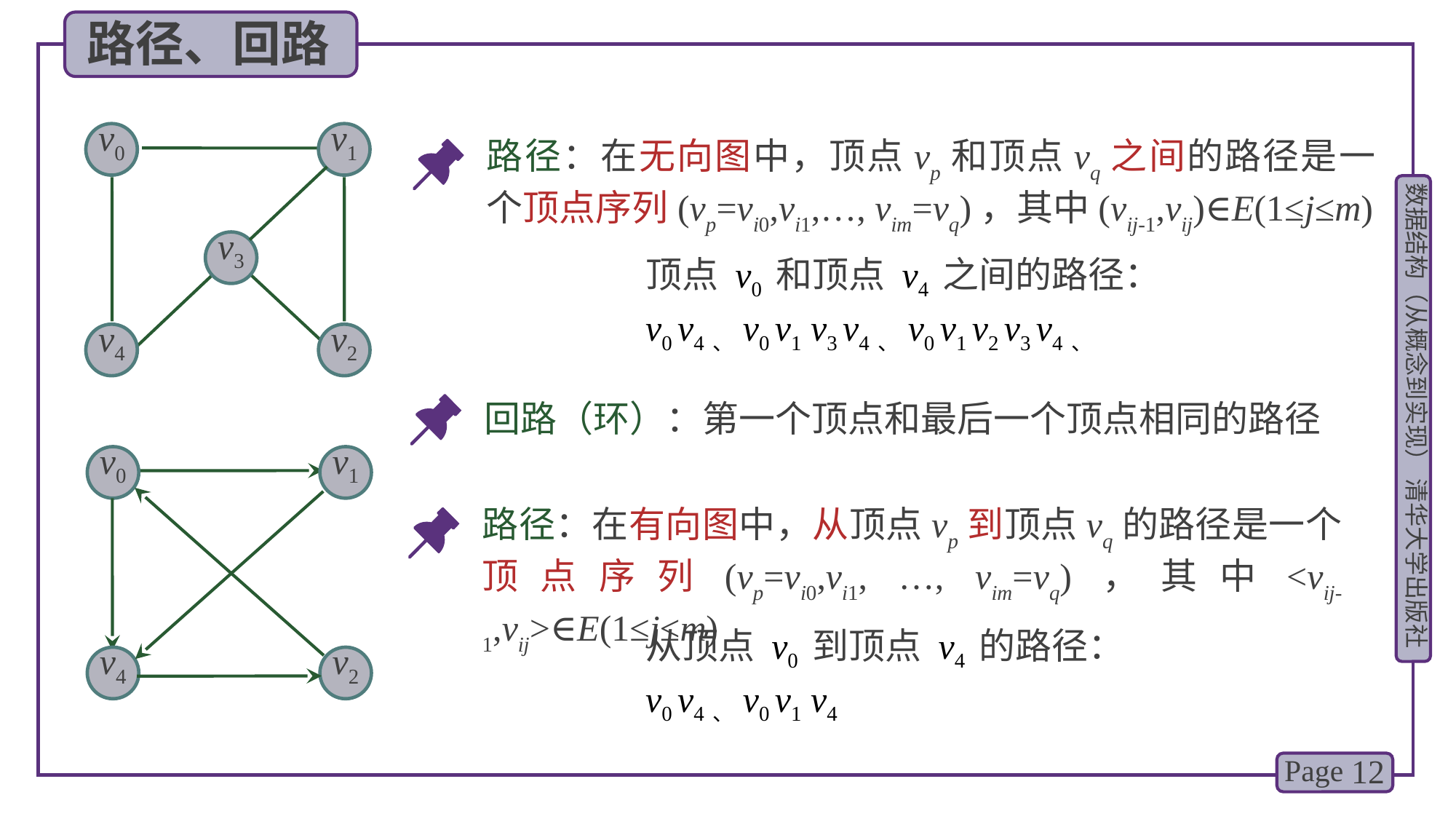

路径、回路

v0
v1

v3

v4
v2
路径：在无向图中，顶点vp和顶点vq之间的路径是一个顶点序列(vp=vi0,vi1,…, vim=vq)，其中(vij-1,vij)∈E(1≤j≤m)

顶点 v0 和顶点 v4 之间的路径：
v0 v4、v0 v1 v3 v4、v0 v1 v2 v3 v4、
回路（环）：第一个顶点和最后一个顶点相同的路径

v0
v1

v4
v2

路径：在有向图中，从顶点vp到顶点vq的路径是一个顶点序列(vp=vi0,vi1, …, vim=vq)，其中<vij-1,vij>∈E(1≤j≤m)

从顶点 v0 到顶点 v4 的路径：
v0 v4、v0 v1 v4